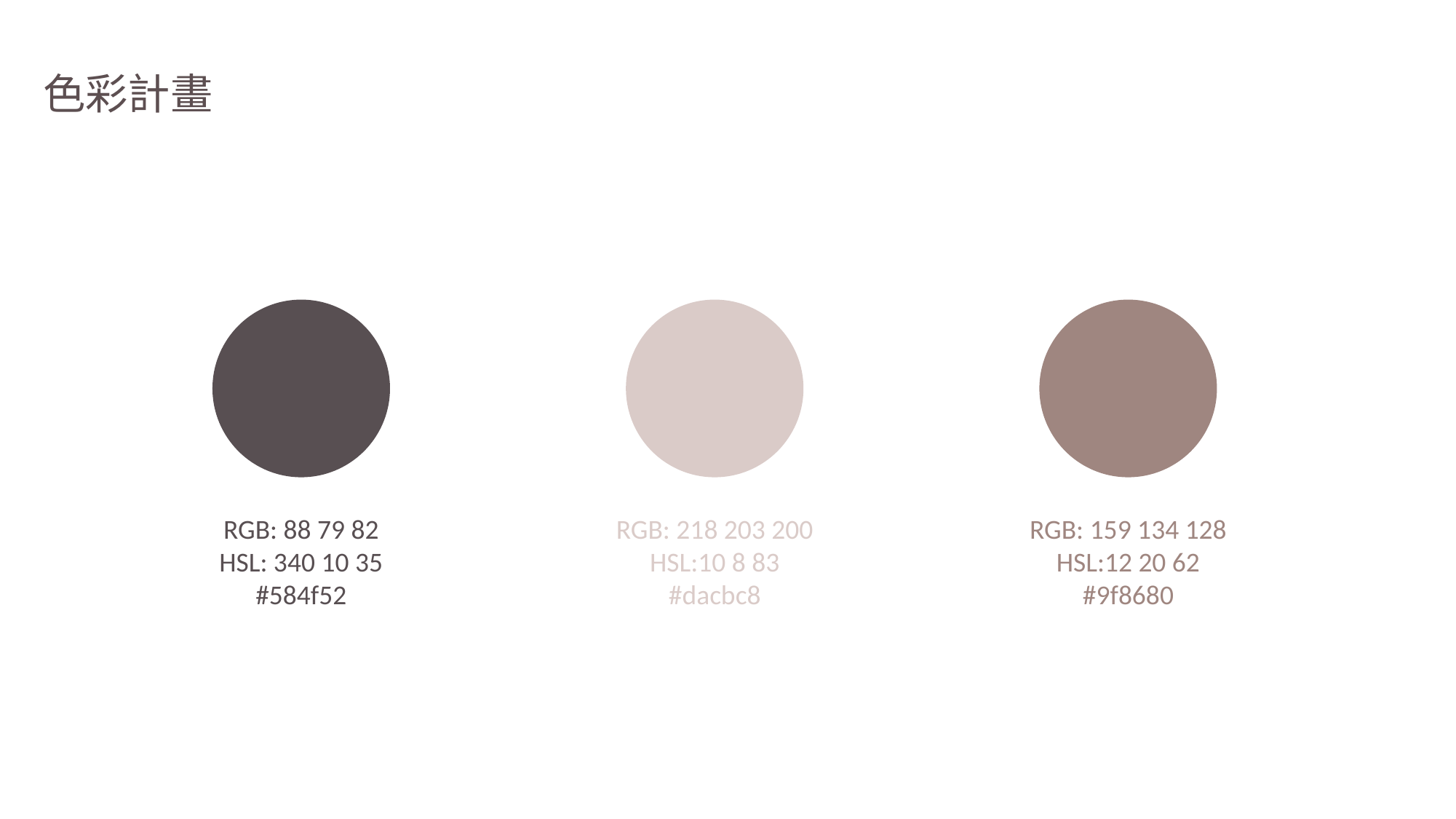

色彩計畫

RGB: 88 79 82
HSL: 340 10 35
#584f52
RGB: 218 203 200
HSL:10 8 83
#dacbc8
RGB: 159 134 128
HSL:12 20 62
#9f8680